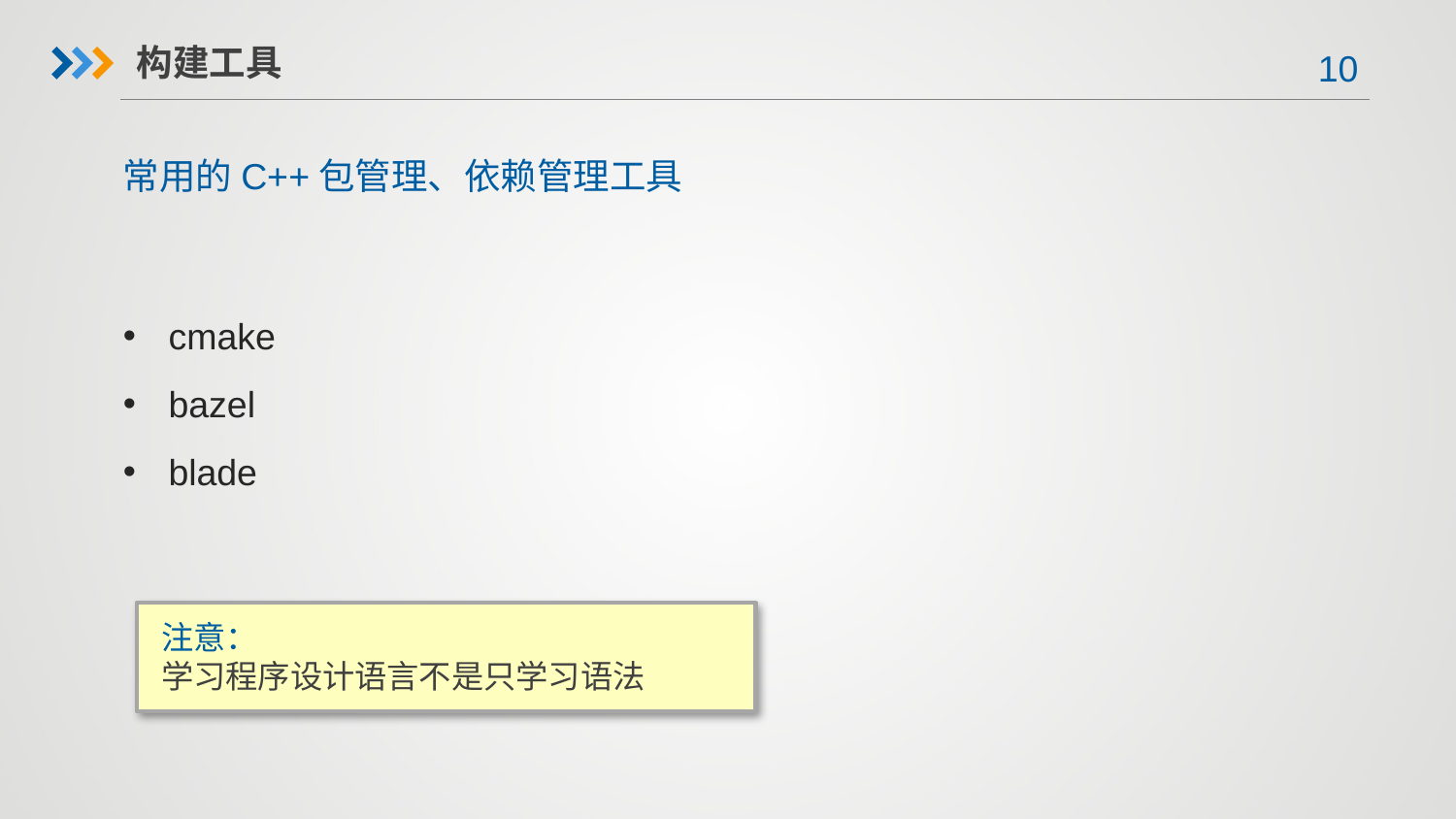

构建工具
常用的C++包管理、依赖管理工具
cmake
bazel
blade

注意：
学习程序设计语言不是只学习语法